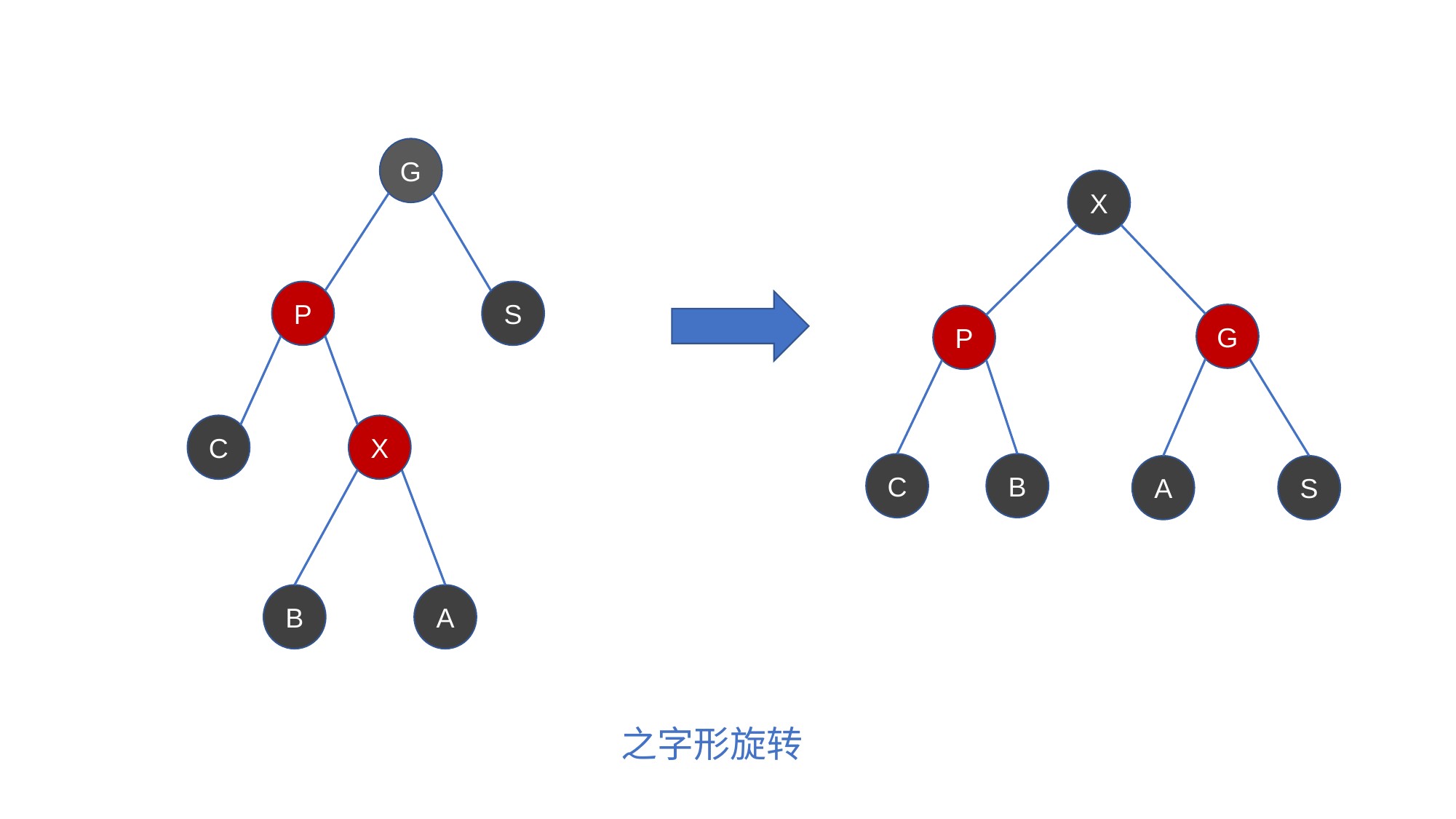

G
X
S
P

G
P
X
C
B
C
A
S
B
A
之字形旋转